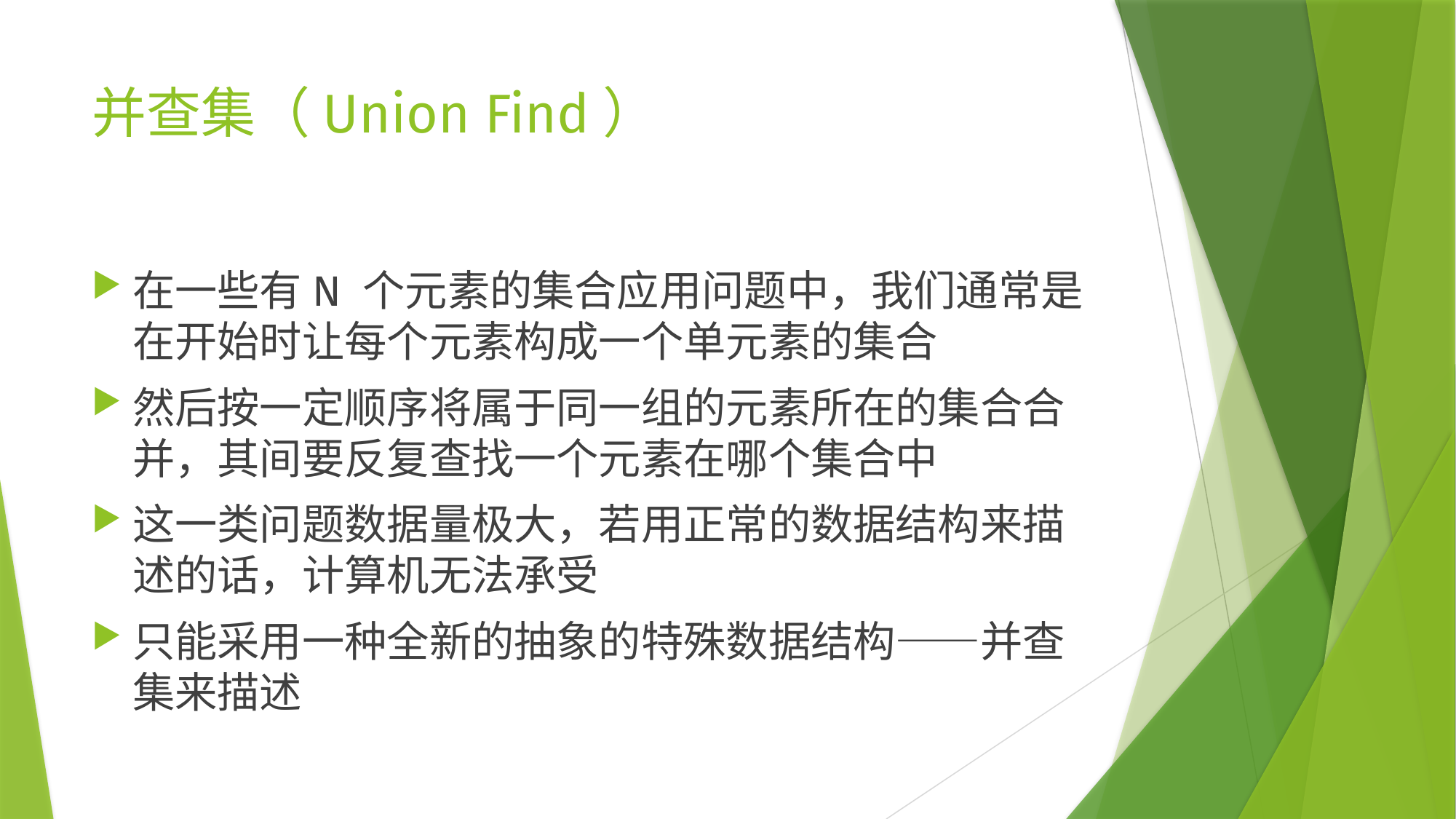

# 并查集（Union Find）
在一些有N 个元素的集合应用问题中，我们通常是在开始时让每个元素构成一个单元素的集合
然后按一定顺序将属于同一组的元素所在的集合合并，其间要反复查找一个元素在哪个集合中
这一类问题数据量极大，若用正常的数据结构来描述的话，计算机无法承受
只能采用一种全新的抽象的特殊数据结构——并查集来描述